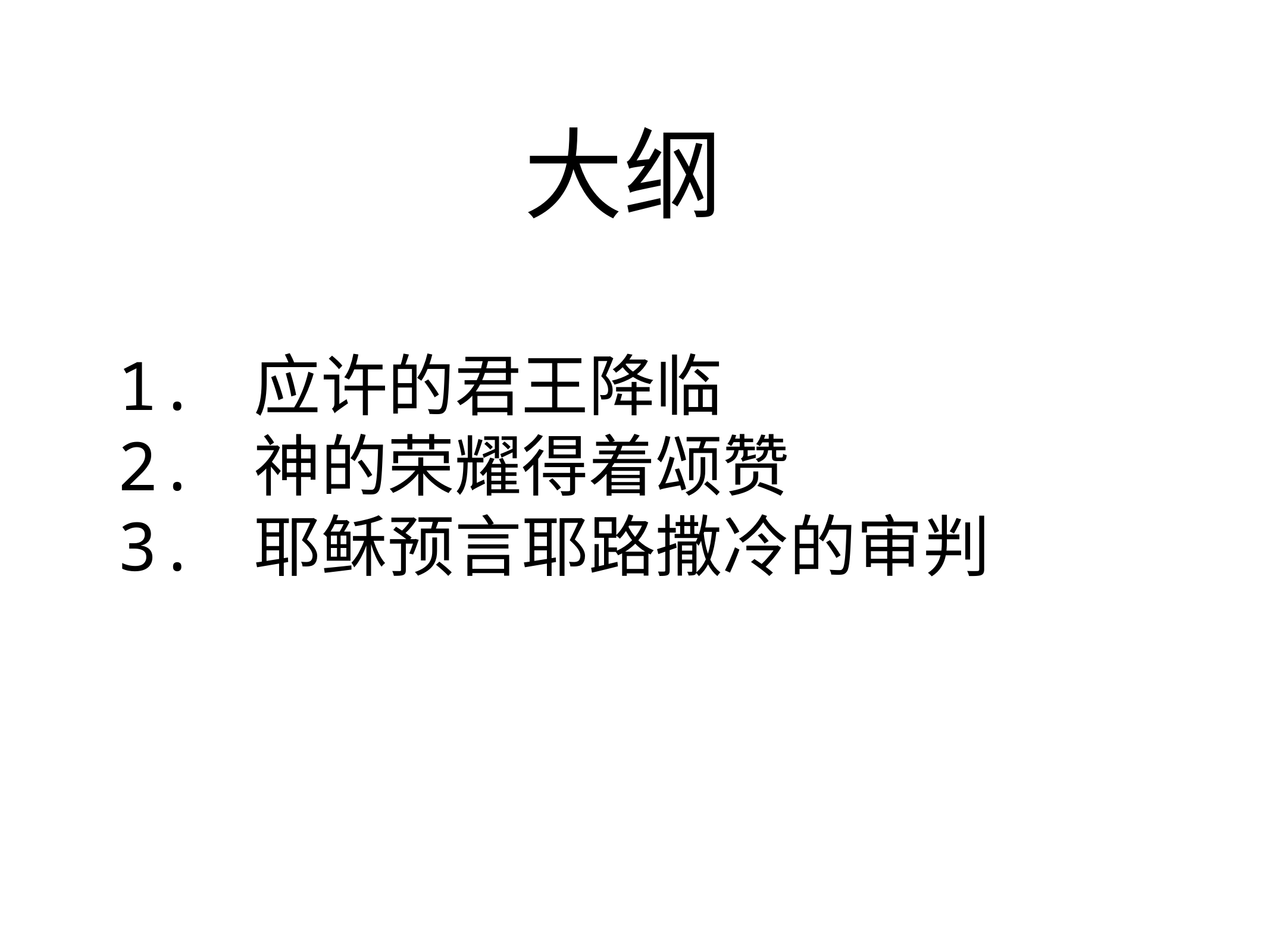

# 大纲
1. 应许的君王降临
2. 神的荣耀得着颂赞
3. 耶稣预言耶路撒冷的审判